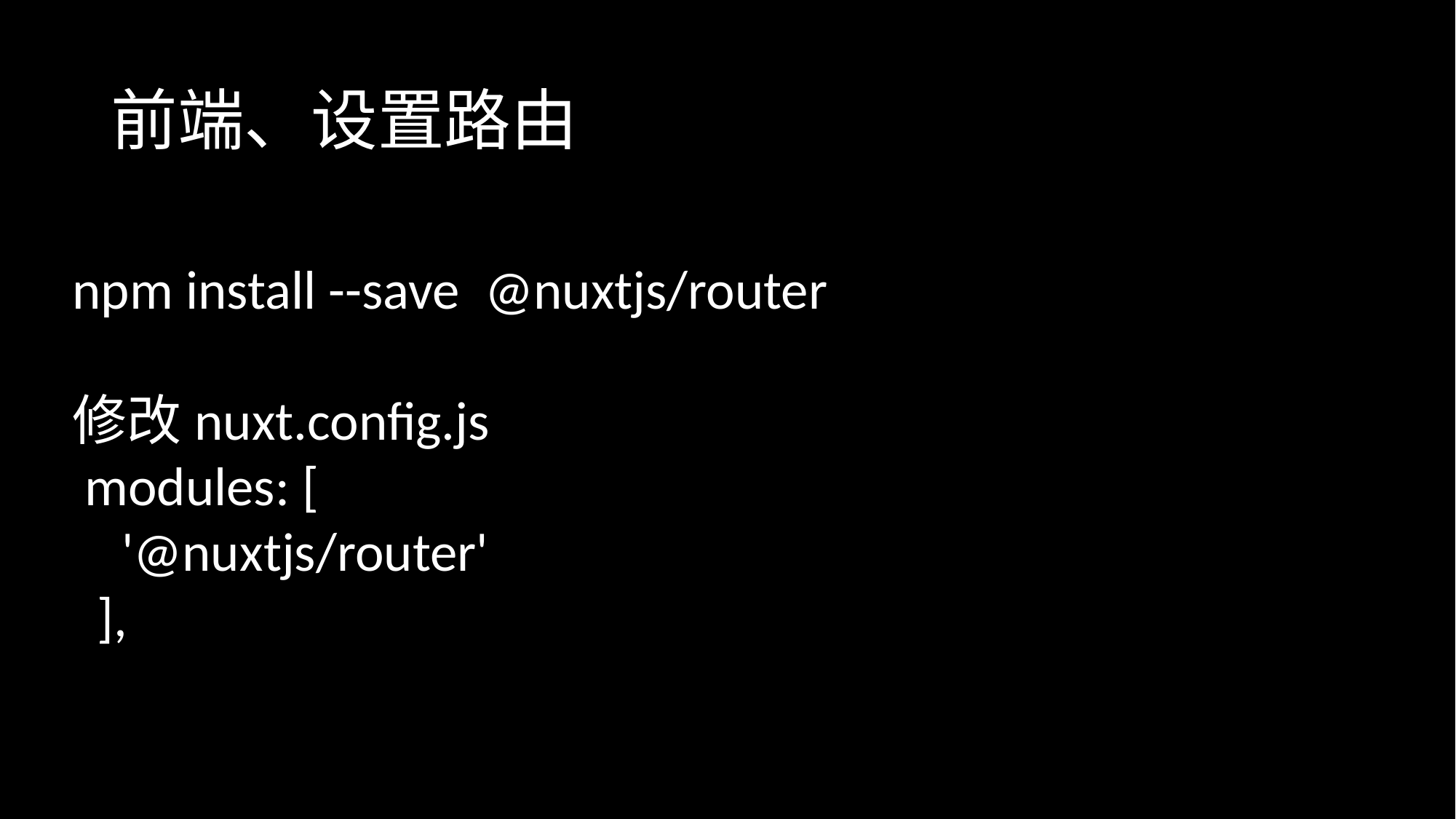

# 前端、设置路由
npm install --save  @nuxtjs/router

修改nuxt.config.js
 modules: [
    '@nuxtjs/router'
  ],